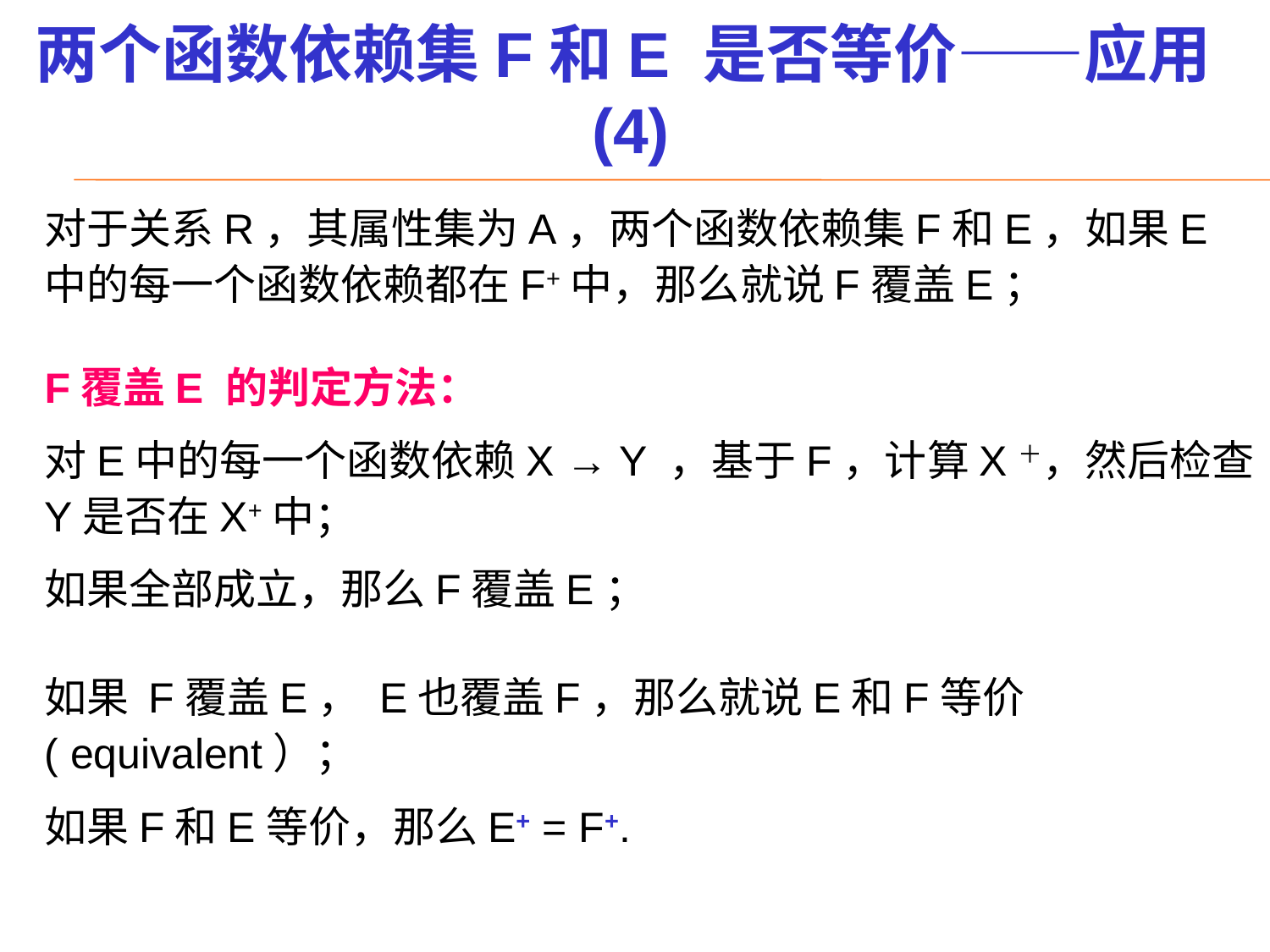

# 两个函数依赖集F和E 是否等价——应用(4)
对于关系R，其属性集为A，两个函数依赖集F和E，如果E中的每一个函数依赖都在F+中，那么就说F覆盖E；

F覆盖E 的判定方法：
对E中的每一个函数依赖X → Y ，基于F，计算X＋，然后检查Y是否在X+中；
如果全部成立，那么F覆盖E；

如果 F覆盖E， E也覆盖F，那么就说E和F等价( equivalent）；
如果F和E等价，那么E+ = F+.